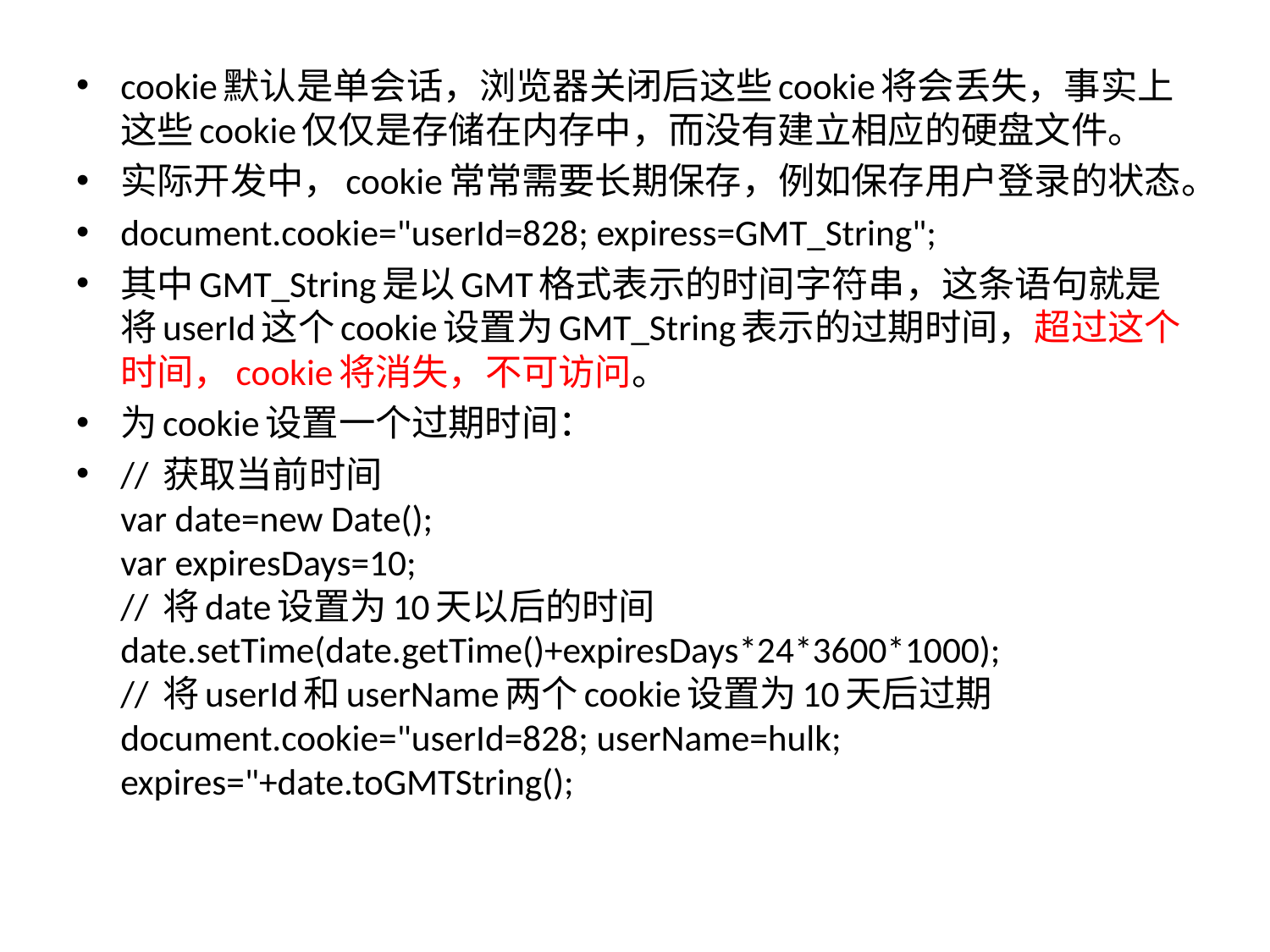

cookie默认是单会话，浏览器关闭后这些cookie将会丢失，事实上这些cookie仅仅是存储在内存中，而没有建立相应的硬盘文件。
实际开发中，cookie常常需要长期保存，例如保存用户登录的状态。
document.cookie="userId=828; expiress=GMT_String";
其中GMT_String是以GMT格式表示的时间字符串，这条语句就是将userId这个cookie设置为GMT_String表示的过期时间，超过这个时间，cookie将消失，不可访问。
为cookie设置一个过期时间：
// 获取当前时间 
var date=new Date(); 
var expiresDays=10; 
// 将date设置为10天以后的时间 
date.setTime(date.getTime()+expiresDays*24*3600*1000); 
// 将userId和userName两个cookie设置为10天后过期 
document.cookie="userId=828; userName=hulk; expires="+date.toGMTString();